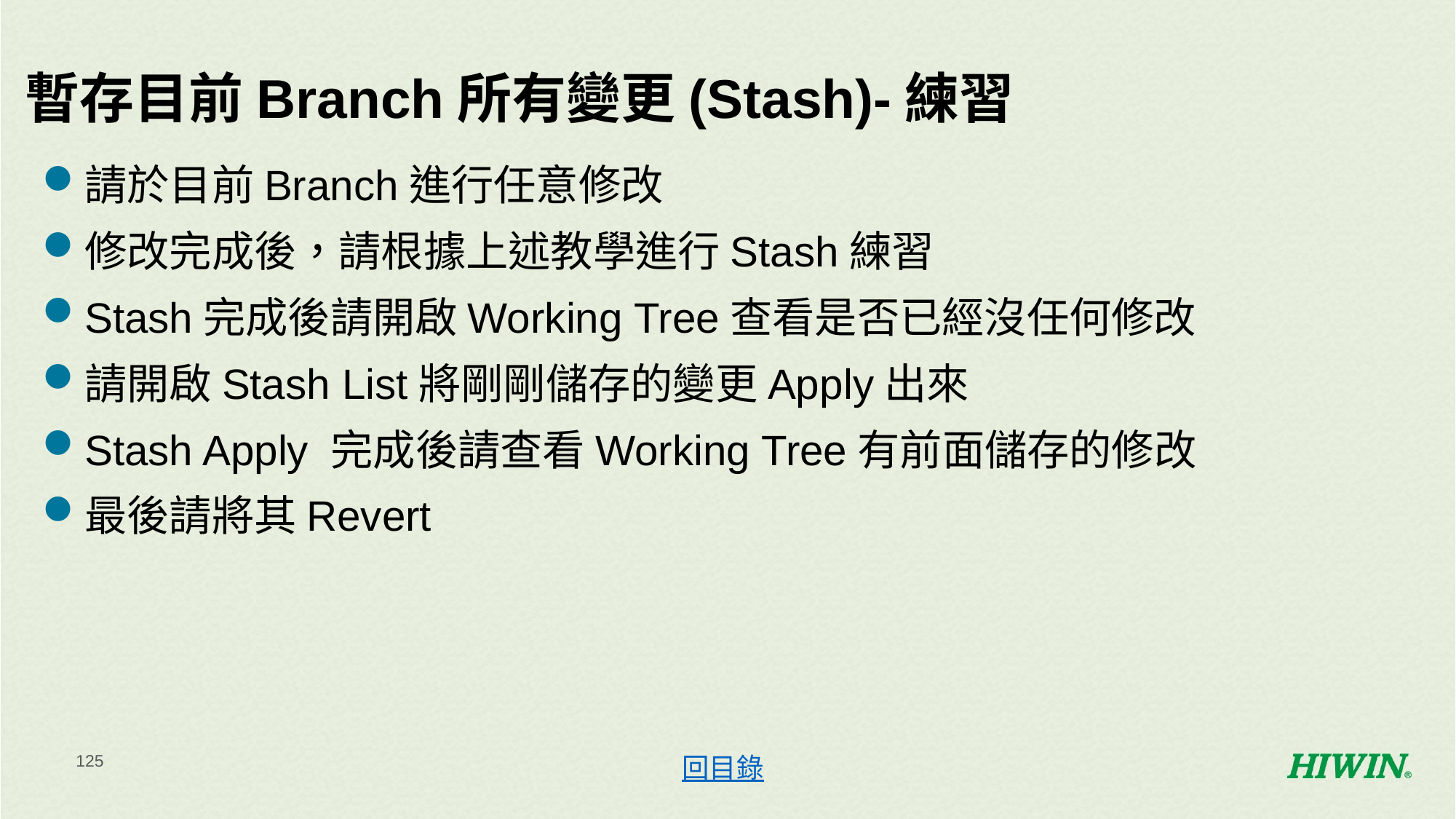

# 暫存目前Branch所有變更(Stash)-練習
請於目前Branch進行任意修改
修改完成後，請根據上述教學進行Stash練習
Stash完成後請開啟Working Tree查看是否已經沒任何修改
請開啟Stash List將剛剛儲存的變更Apply出來
Stash Apply 完成後請查看Working Tree有前面儲存的修改
最後請將其Revert
回目錄